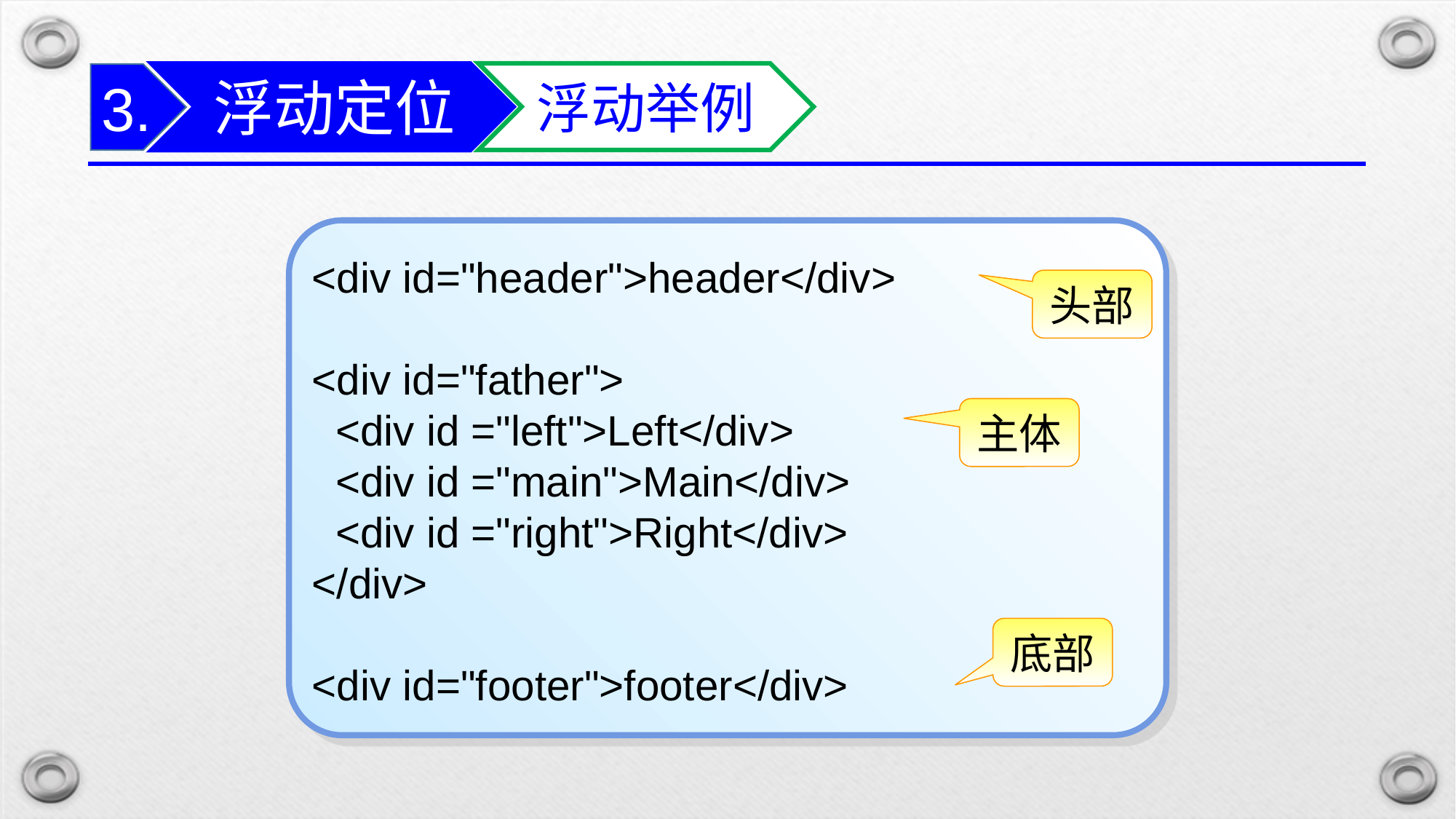

浮动定位

浮动举例
3.

<div id="header">header</div>

<div id="father">
  <div id ="left">Left</div>
  <div id ="main">Main</div>
  <div id ="right">Right</div>
</div>

<div id="footer">footer</div>
头部
主体
底部